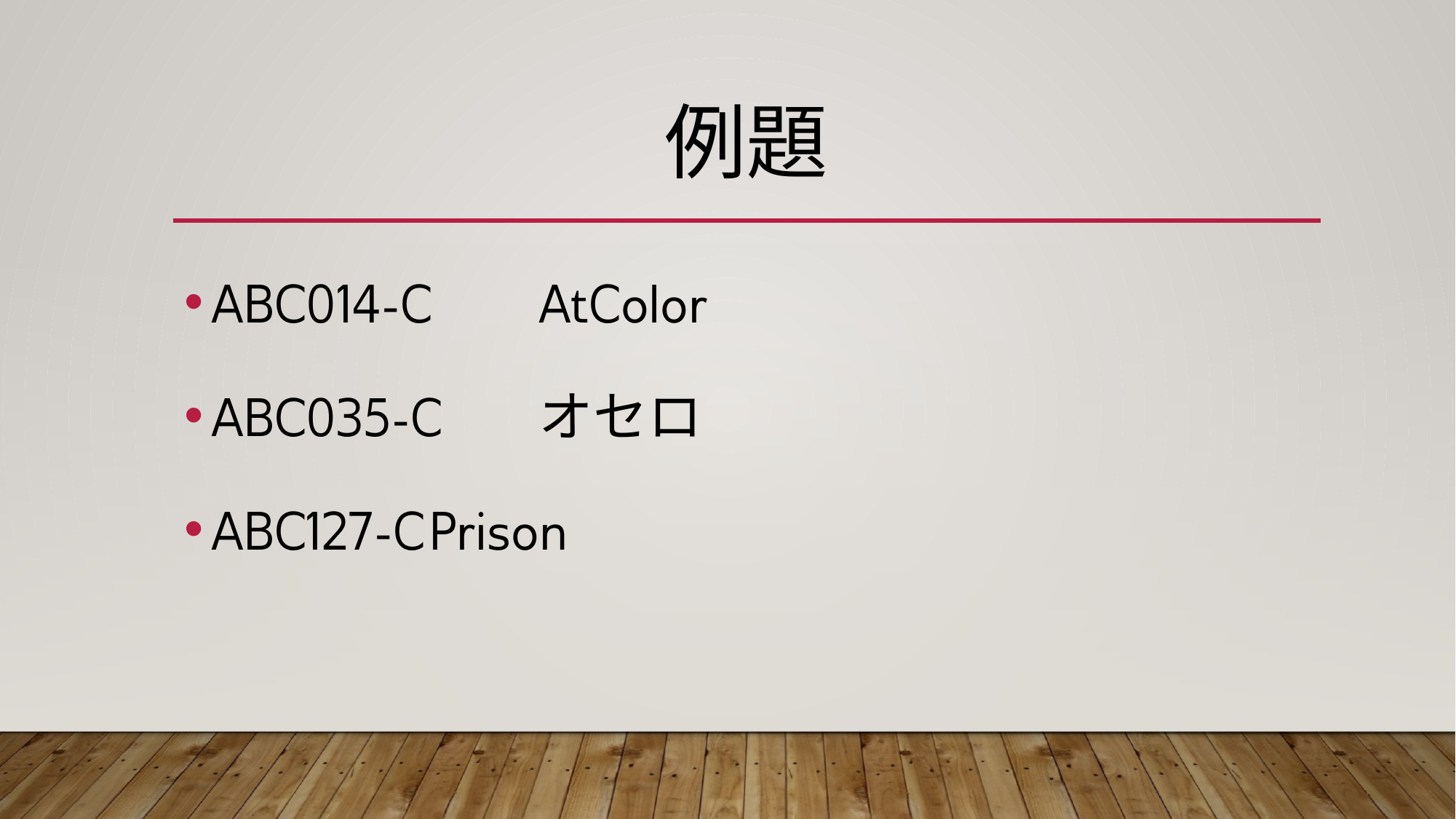

# 例題
ABC014-C	AtColor
ABC035-C	オセロ
ABC127-C	Prison